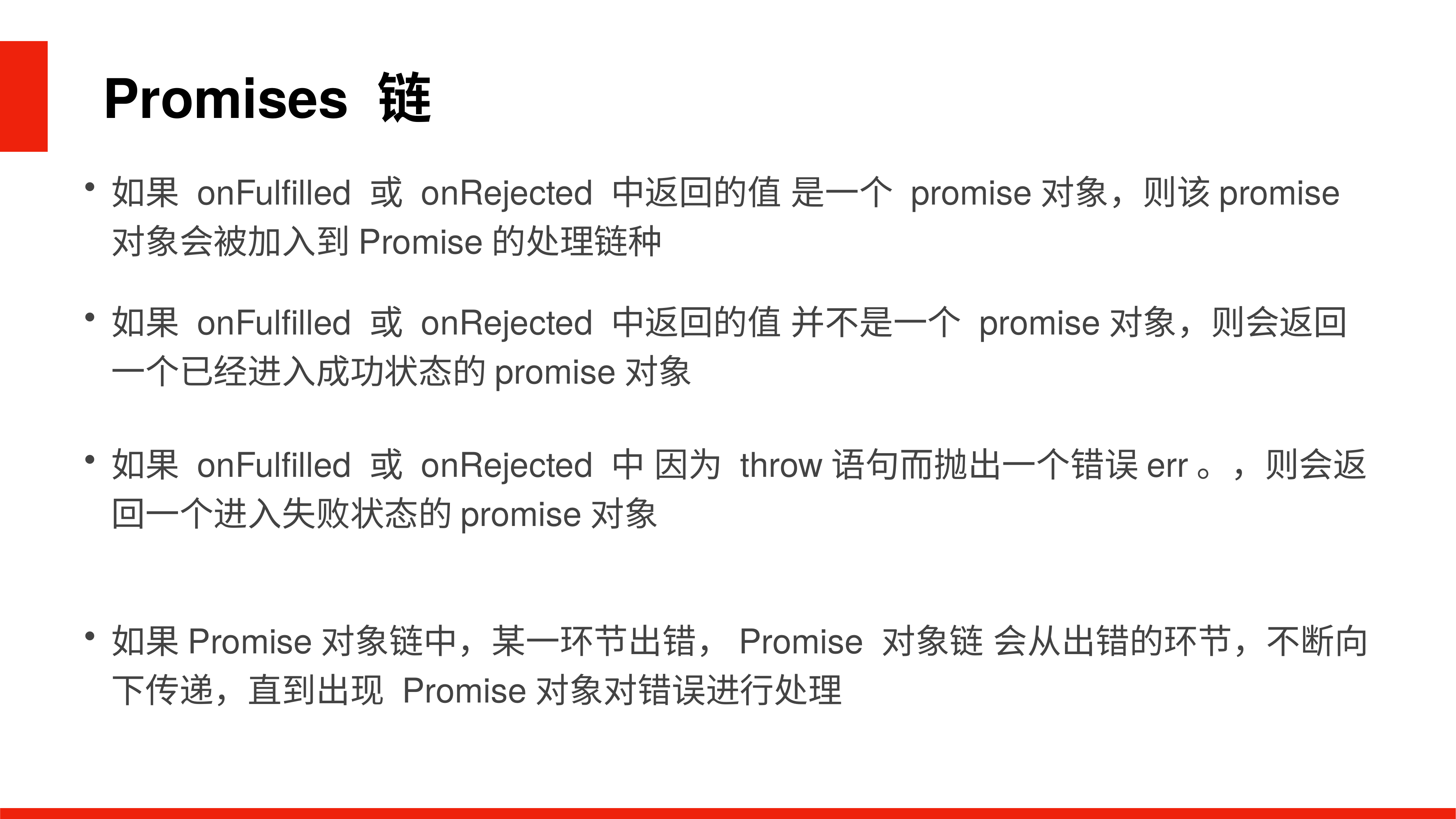

Promises 链
如果 onFulfilled 或 onRejected 中返回的值 是一个 promise对象，则该promise对象会被加入到Promise的处理链种
如果 onFulfilled 或 onRejected 中返回的值 并不是一个 promise对象，则会返回一个已经进入成功状态的promise对象
如果 onFulfilled 或 onRejected 中 因为 throw语句而抛出一个错误err。，则会返回一个进入失败状态的promise对象
如果Promise对象链中，某一环节出错，Promise 对象链 会从出错的环节，不断向下传递，直到出现 Promise对象对错误进行处理
13